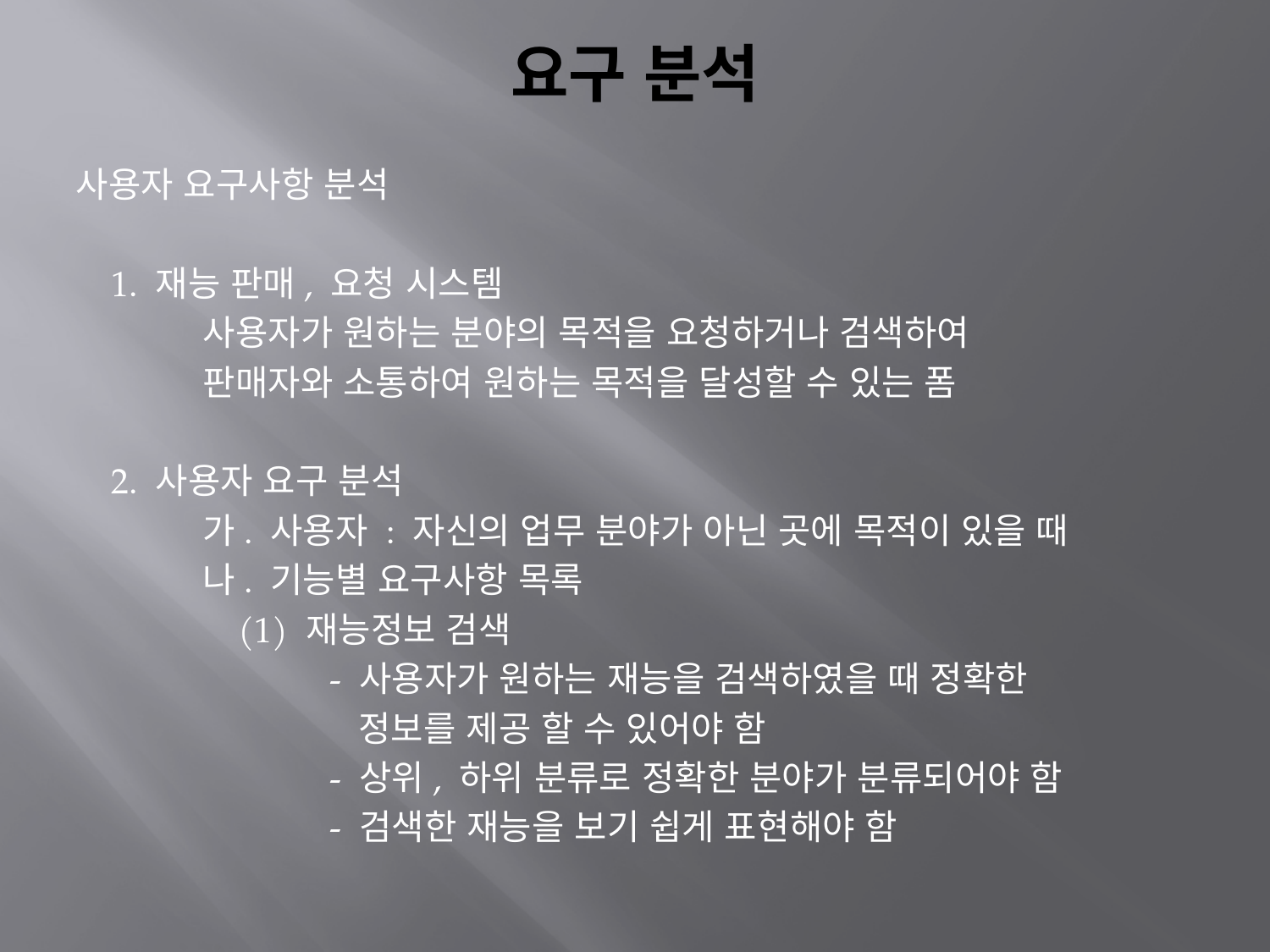

# 요구 분석
사용자 요구사항 분석

    1. 재능 판매, 요청 시스템
	사용자가 원하는 분야의 목적을 요청하거나 검색하여
	판매자와 소통하여 원하는 목적을 달성할 수 있는 폼

    2. 사용자 요구 분석
	가. 사용자 : 자신의 업무 분야가 아닌 곳에 목적이 있을 때
	나. 기능별 요구사항 목록
	    (1) 재능정보 검색
		- 사용자가 원하는 재능을 검색하였을 때 정확한
		  정보를 제공 할 수 있어야 함
		- 상위, 하위 분류로 정확한 분야가 분류되어야 함
		- 검색한 재능을 보기 쉽게 표현해야 함